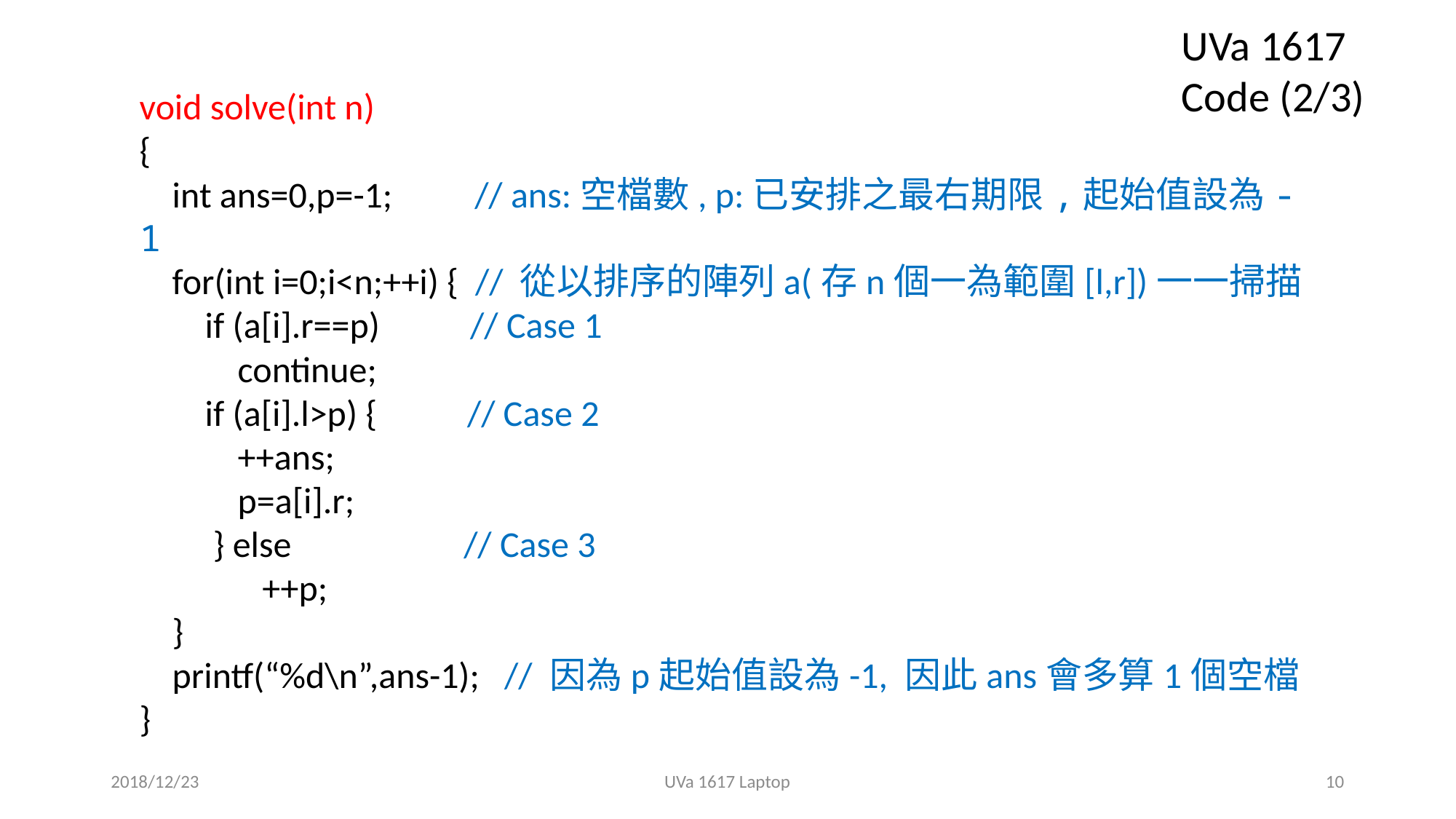

UVa 1617 Code (2/3)
void solve(int n)
{
    int ans=0,p=-1;          // ans:空檔數, p:已安排之最右期限,起始值設為-1
    for(int i=0;i<n;++i) {  // 從以排序的陣列a(存n個一為範圍[l,r])一一掃描
        if (a[i].r==p)           // Case 1
            continue;
        if (a[i].l>p) {           // Case 2
            ++ans;
            p=a[i].r;
         } else                     // Case 3
               ++p;
    }
    printf(“%d\n”,ans-1);   // 因為p起始值設為-1, 因此ans會多算1個空檔
}
2018/12/23
UVa 1617 Laptop
10